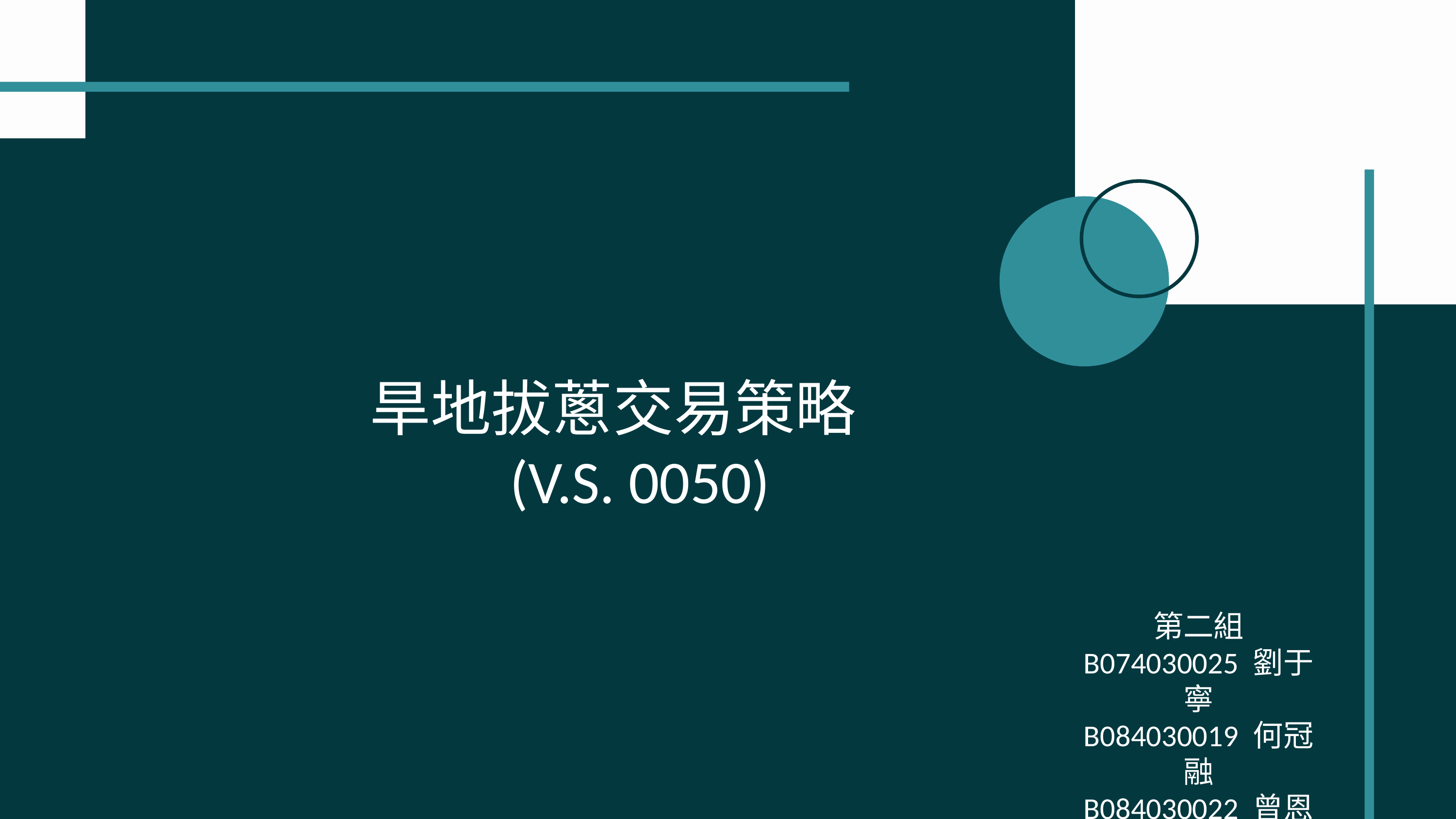

旱地拔蔥交易策略     (V.S. 0050)
第二組
B074030025 劉于寧
B084030019 何冠融
B084030022 曾恩琪